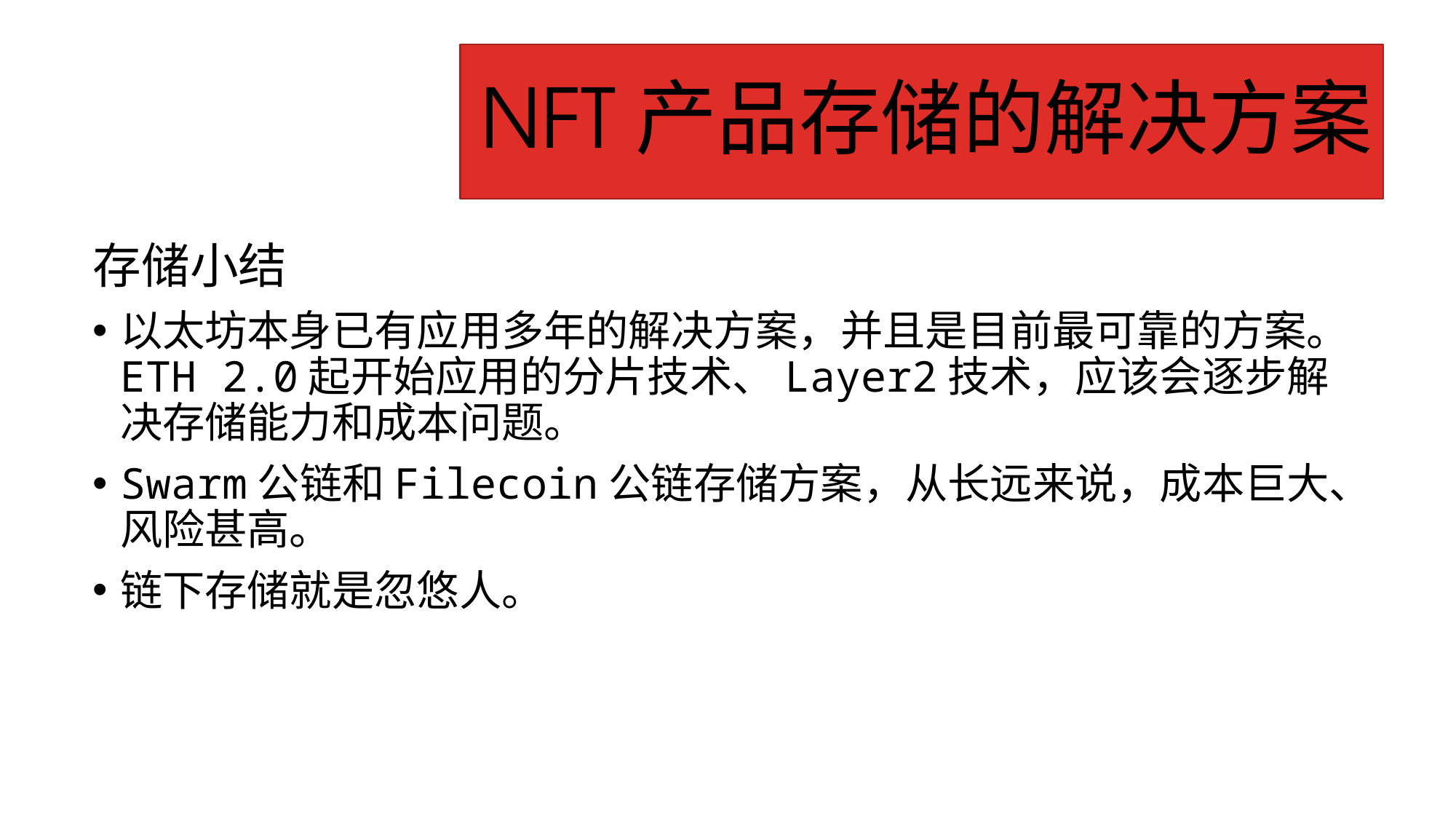

# NFT产品存储的解决方案
存储小结
以太坊本身已有应用多年的解决方案，并且是目前最可靠的方案。ETH 2.0起开始应用的分片技术、Layer2技术，应该会逐步解决存储能力和成本问题。
Swarm公链和Filecoin公链存储方案，从长远来说，成本巨大、风险甚高。
链下存储就是忽悠人。